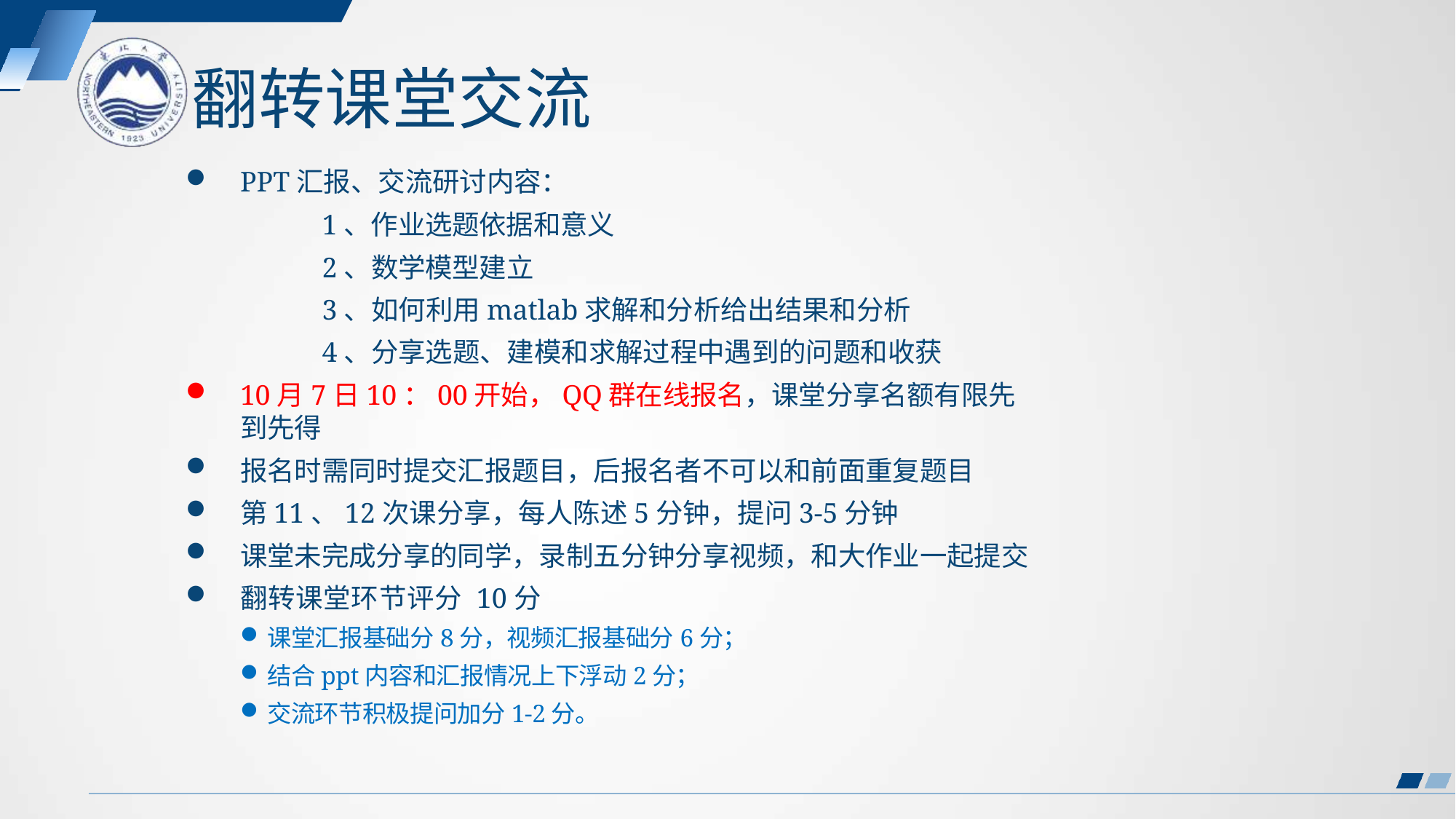

# 翻转课堂交流
PPT汇报、交流研讨内容：
1、作业选题依据和意义
2、数学模型建立
3、如何利用matlab求解和分析给出结果和分析
4、分享选题、建模和求解过程中遇到的问题和收获
10月7日10：00开始，QQ群在线报名，课堂分享名额有限先到先得
报名时需同时提交汇报题目，后报名者不可以和前面重复题目
第11、12次课分享，每人陈述5分钟，提问3-5分钟
课堂未完成分享的同学，录制五分钟分享视频，和大作业一起提交
翻转课堂环节评分 10分
课堂汇报基础分8分，视频汇报基础分6分；
结合ppt内容和汇报情况上下浮动2分；
交流环节积极提问加分1-2分。